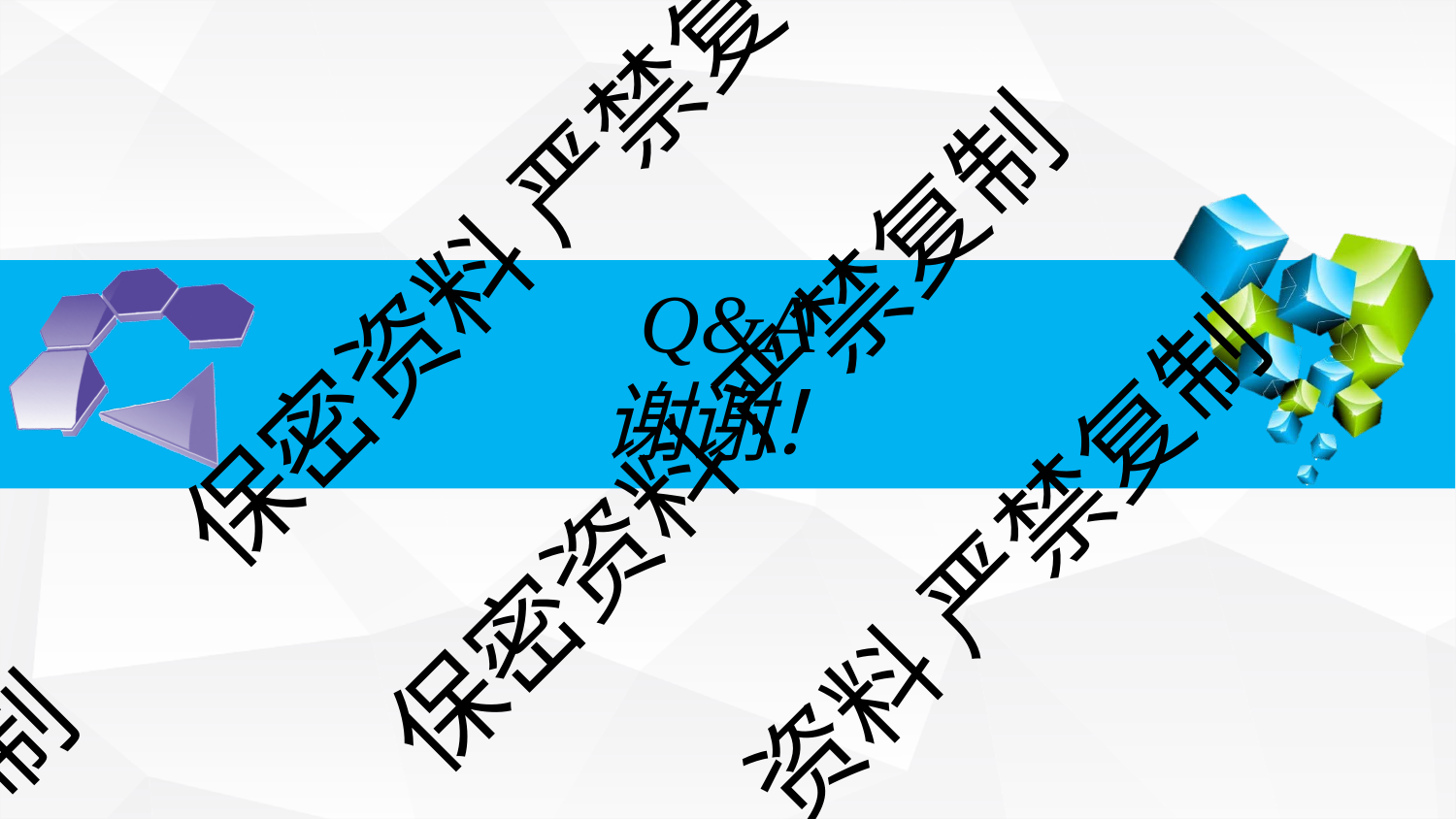

保密资料 严禁复

Q&A
谢谢！
保密资料 严禁复制
资料 严禁复制
制